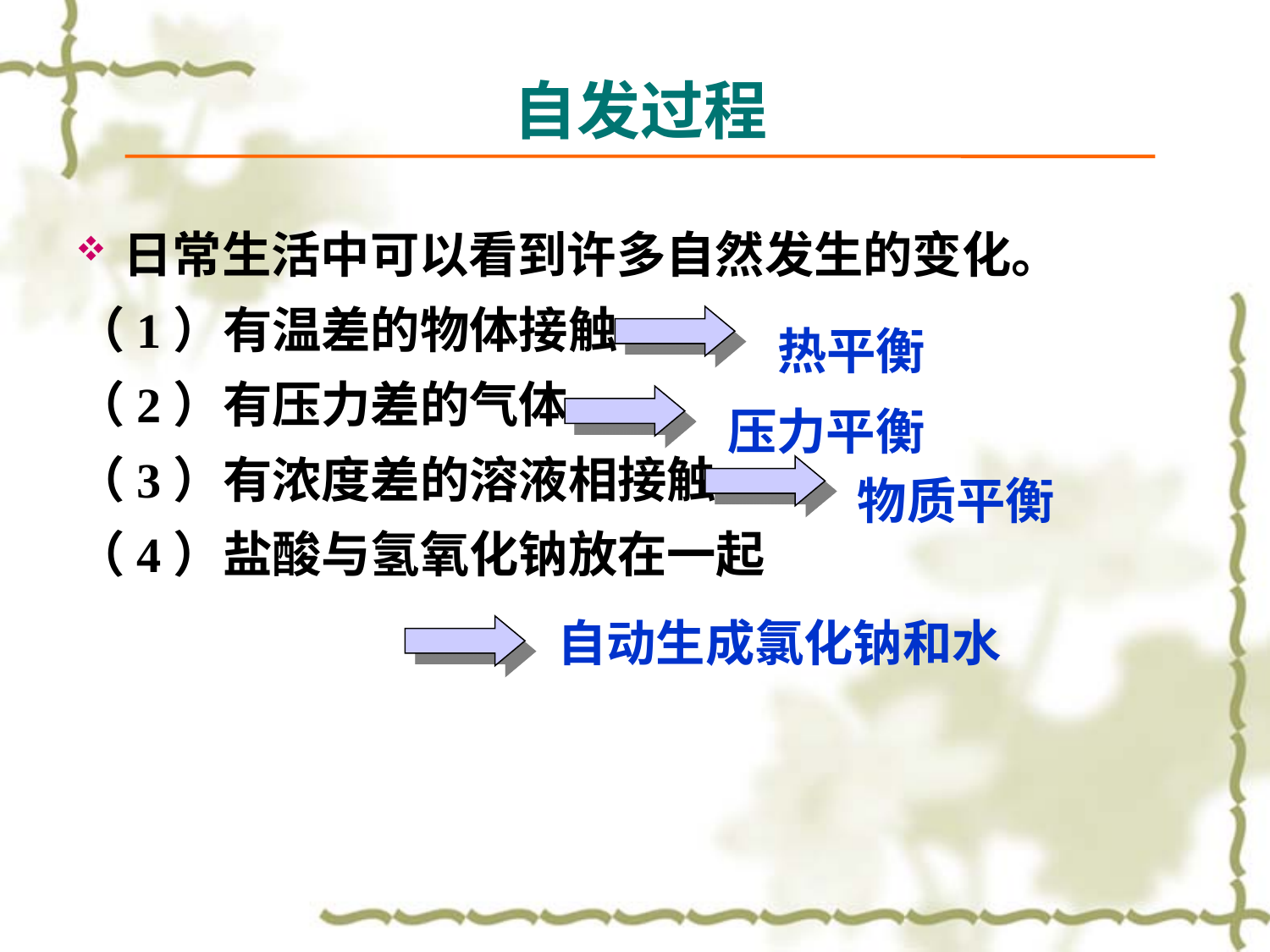

自发过程

日常生活中可以看到许多自然发生的变化。
（1）有温差的物体接触
（2）有压力差的气体
（3）有浓度差的溶液相接触
（4）盐酸与氢氧化钠放在一起
热平衡

压力平衡

物质平衡

自动生成氯化钠和水